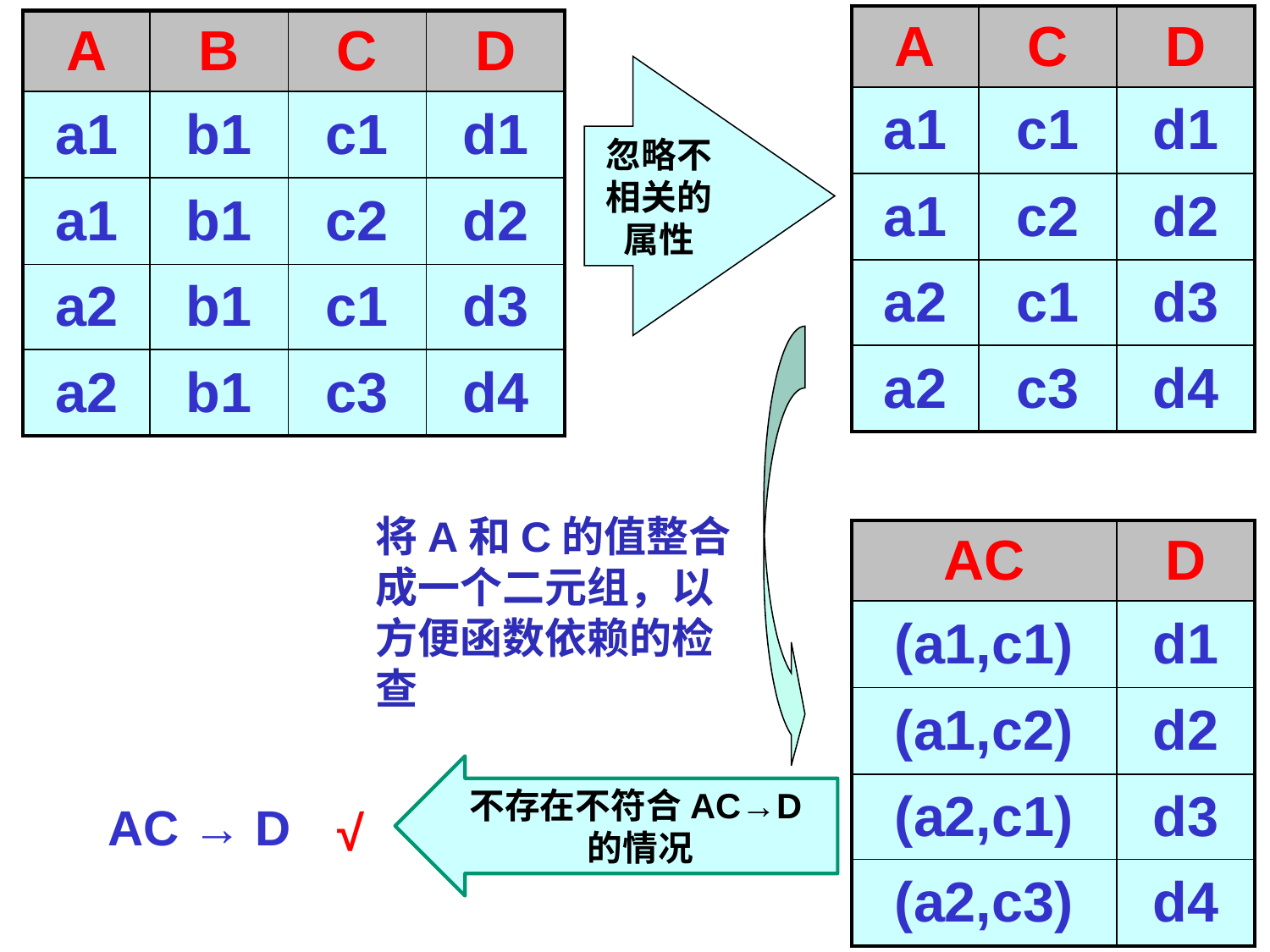

| A | C | D |
| --- | --- | --- |
| a1 | c1 | d1 |
| a1 | c2 | d2 |
| a2 | c1 | d3 |
| a2 | c3 | d4 |
| A | B | C | D |
| --- | --- | --- | --- |
| a1 | b1 | c1 | d1 |
| a1 | b1 | c2 | d2 |
| a2 | b1 | c1 | d3 |
| a2 | b1 | c3 | d4 |
忽略不相关的属性

将A和C的值整合成一个二元组，以方便函数依赖的检查
| AC | D |
| --- | --- |
| (a1,c1) | d1 |
| (a1,c2) | d2 |
| (a2,c1) | d3 |
| (a2,c3) | d4 |
不存在不符合AC→D的情况
AC → D
?
√